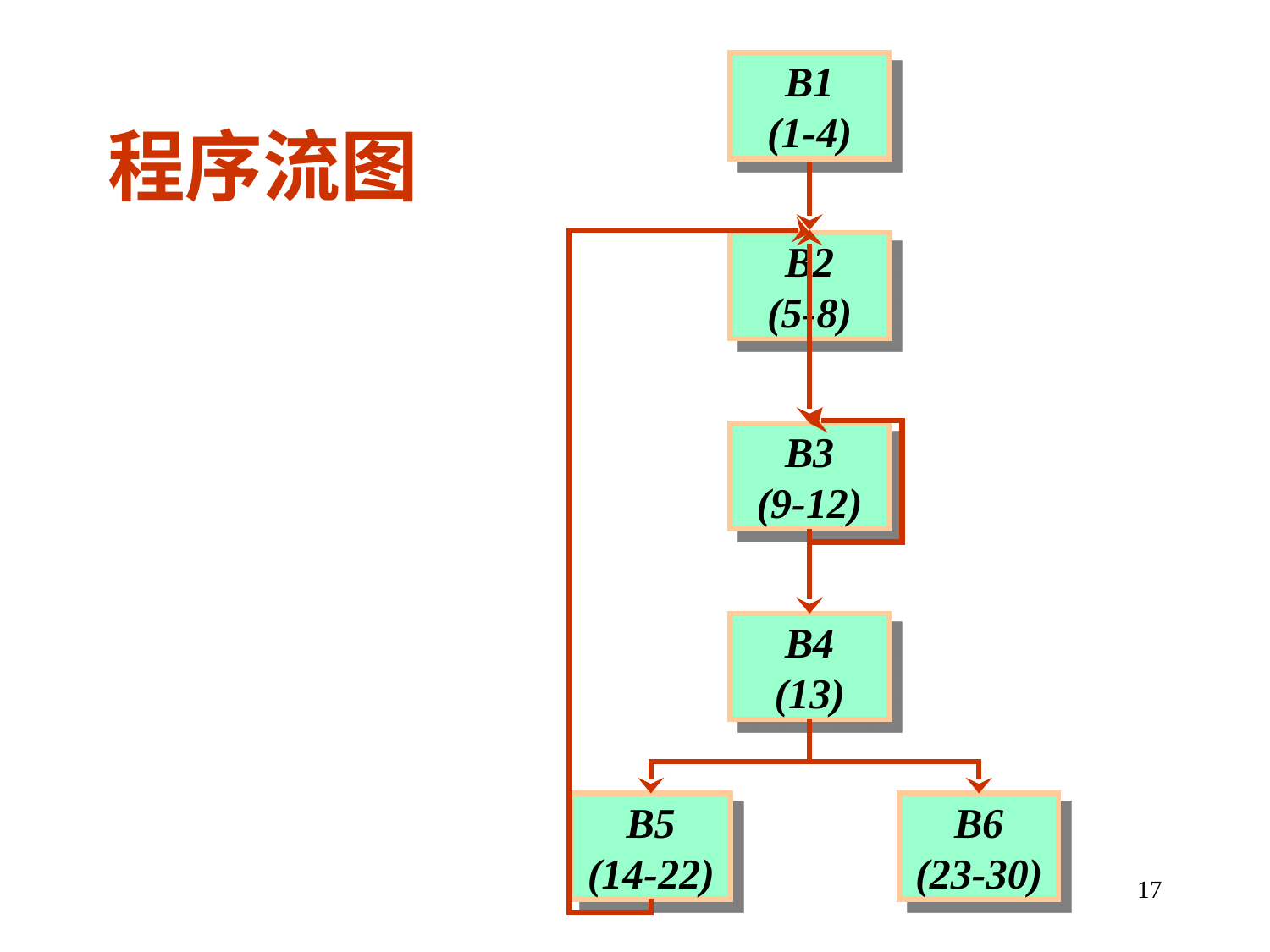

B1
(1-4)
# 程序流图
B2
(5-8)
B3
(9-12)
B4
(13)
B5
(14-22)
B6
(23-30)
17